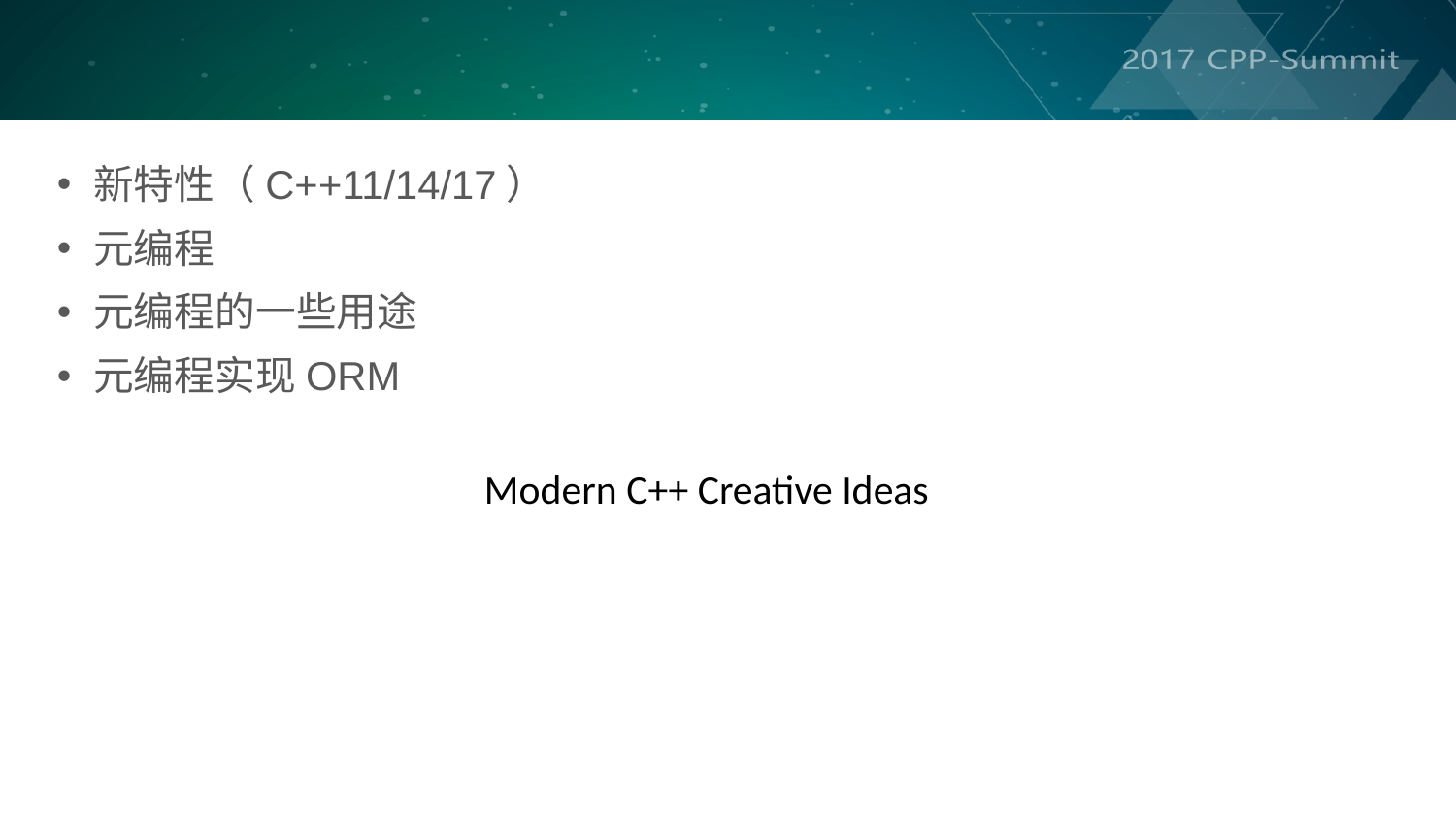

新特性（C++11/14/17）
元编程
元编程的一些用途
元编程实现ORM
Modern C++ Creative Ideas